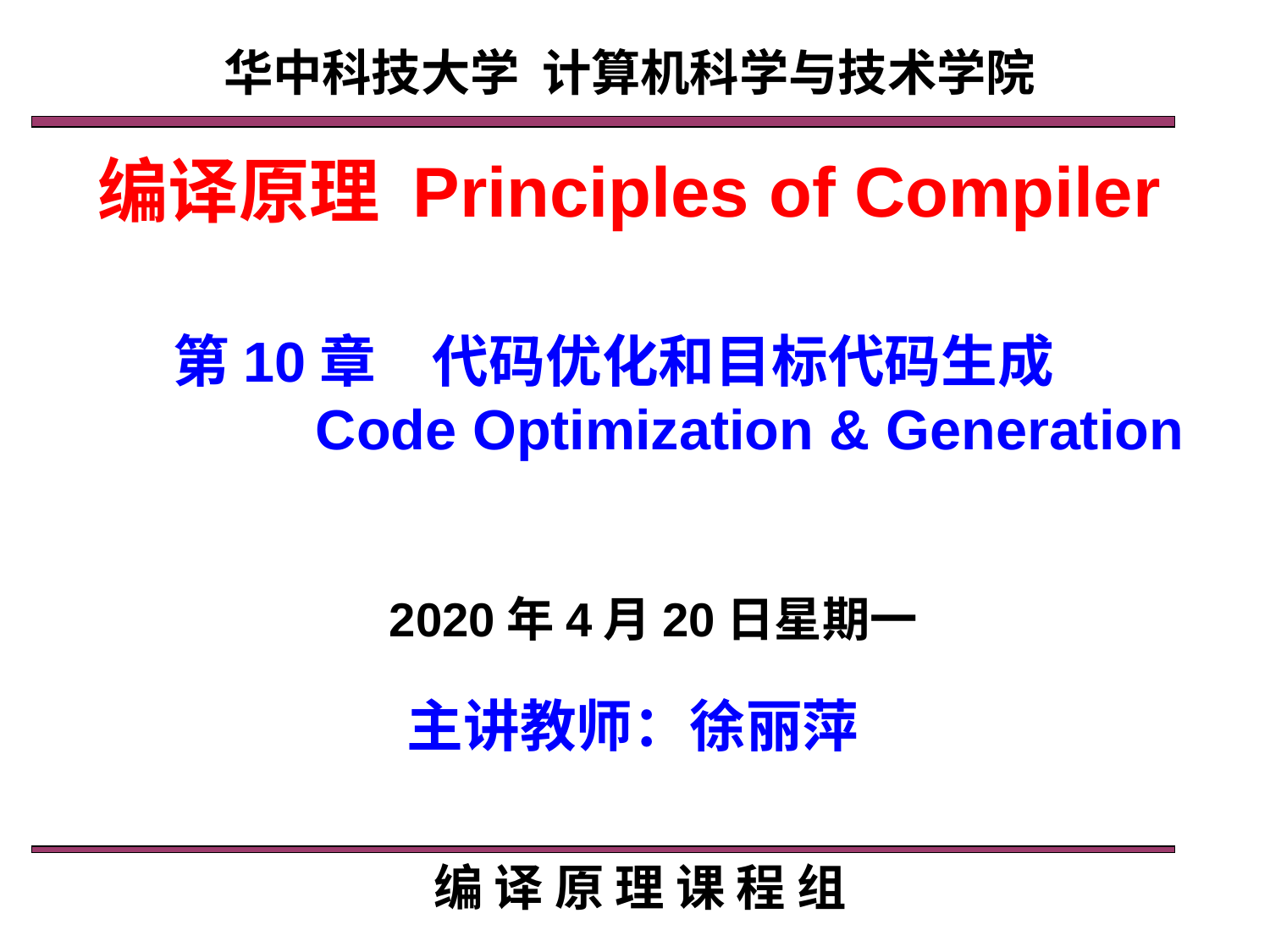

华中科技大学  计算机科学与技术学院
编译原理 Principles of Compiler
# 第10章　代码优化和目标代码生成 Code Optimization & Generation
2020年4月20日星期一
主讲教师：徐丽萍
编 译 原 理 课 程 组